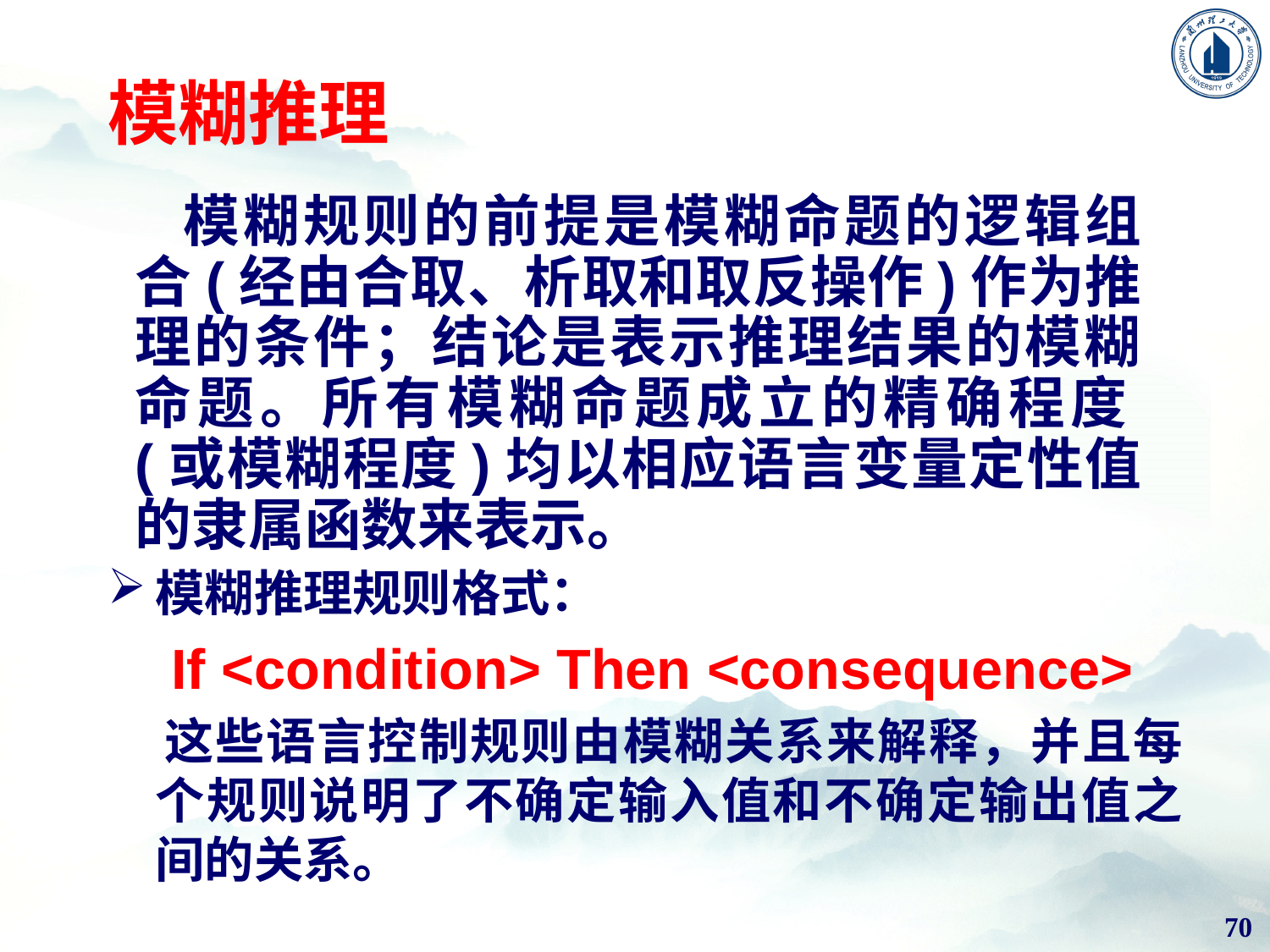

# 模糊推理
模糊规则的前提是模糊命题的逻辑组合(经由合取、析取和取反操作)作为推理的条件；结论是表示推理结果的模糊命题。所有模糊命题成立的精确程度(或模糊程度)均以相应语言变量定性值的隶属函数来表示。
模糊推理规则格式：
If <condition> Then <consequence>
    这些语言控制规则由模糊关系来解释，并且每个规则说明了不确定输入值和不确定输出值之间的关系。
70